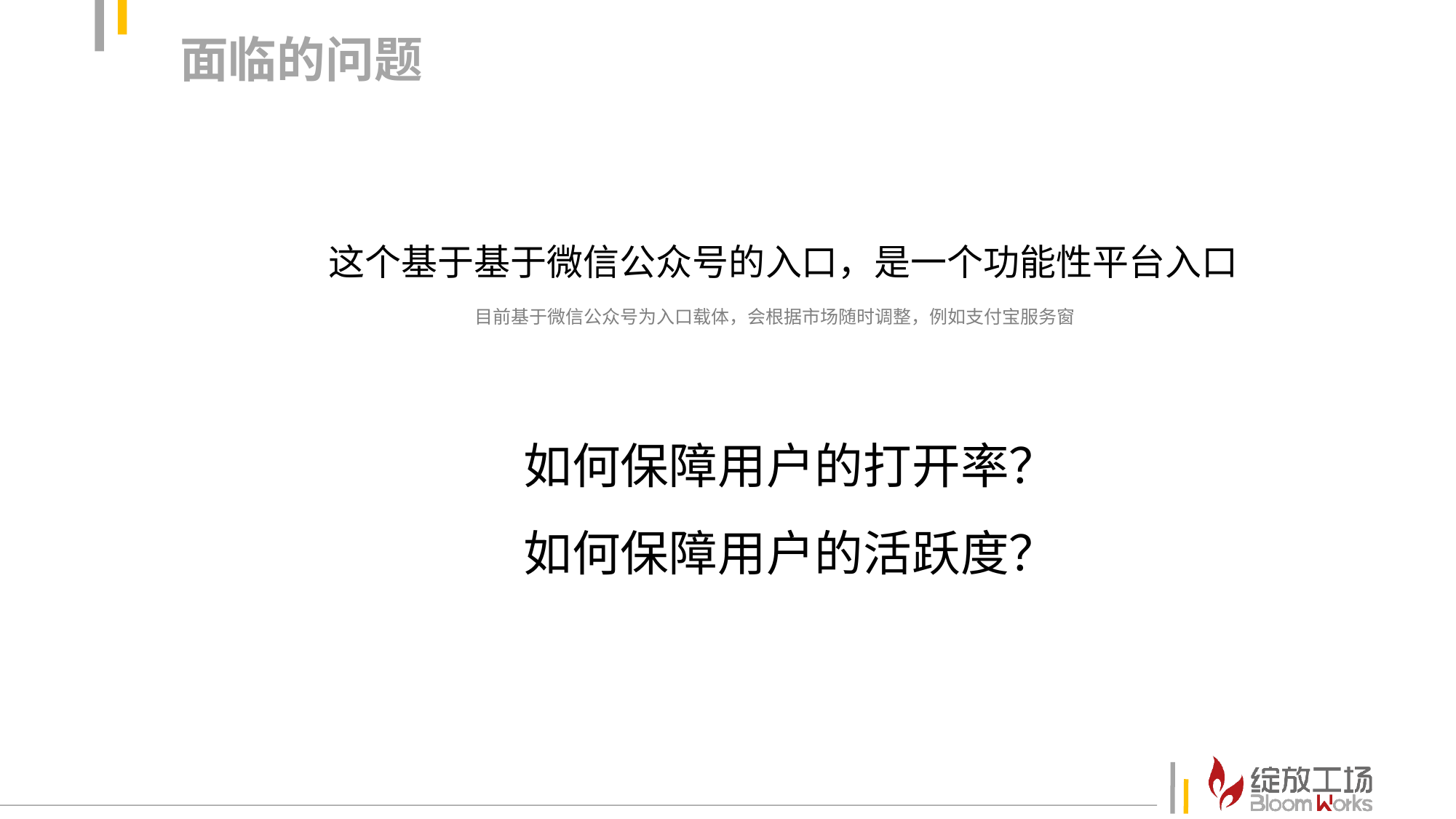

面临的问题
这个基于基于微信公众号的入口，是一个功能性平台入口
目前基于微信公众号为入口载体，会根据市场随时调整，例如支付宝服务窗
如何保障用户的打开率？
如何保障用户的活跃度？